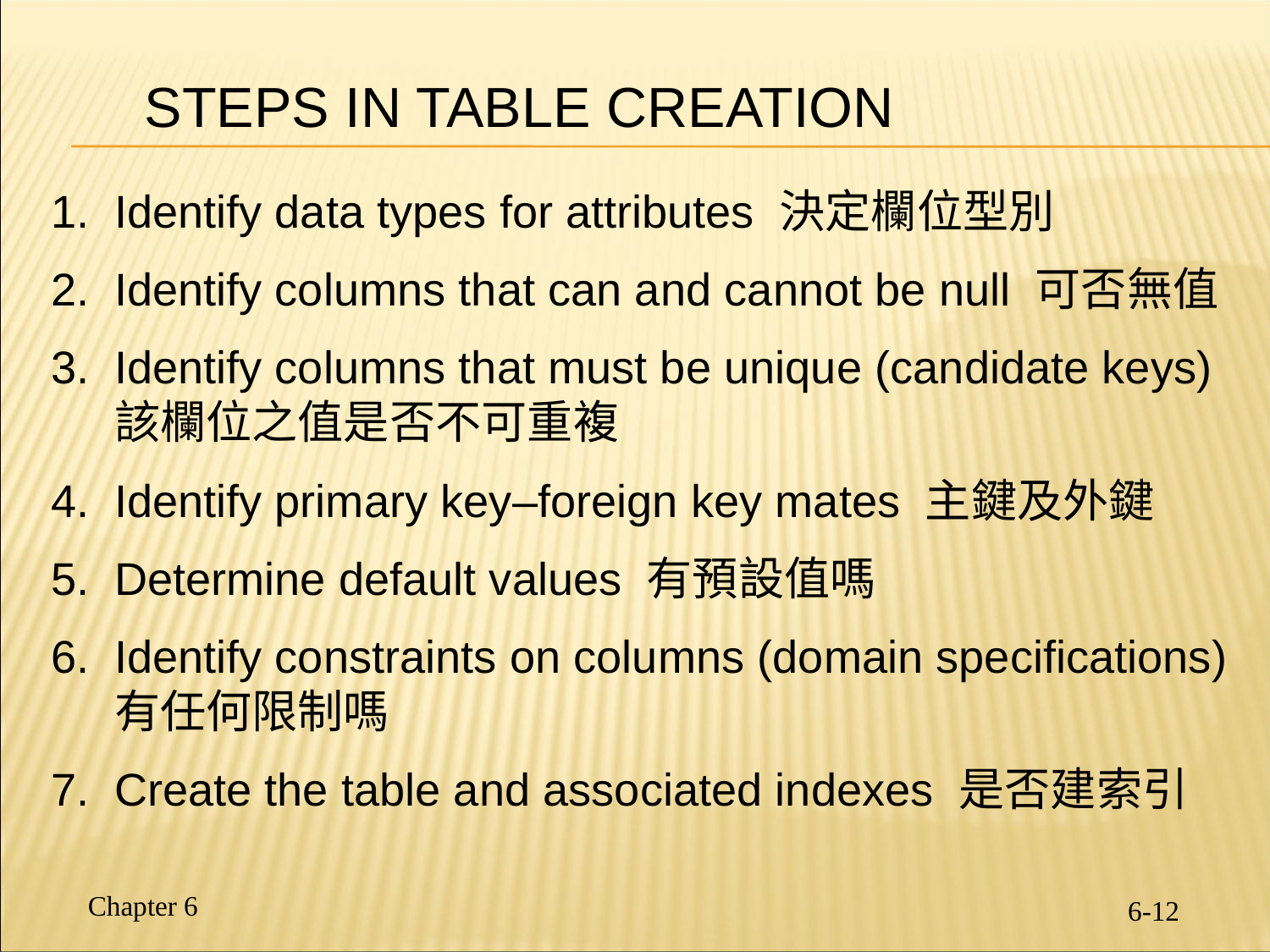

# Steps in Table Creation
Identify data types for attributes 決定欄位型別
Identify columns that can and cannot be null 可否無值
Identify columns that must be unique (candidate keys) 該欄位之值是否不可重複
Identify primary key–foreign key mates 主鍵及外鍵
Determine default values 有預設值嗎
Identify constraints on columns (domain specifications) 有任何限制嗎
Create the table and associated indexes 是否建索引